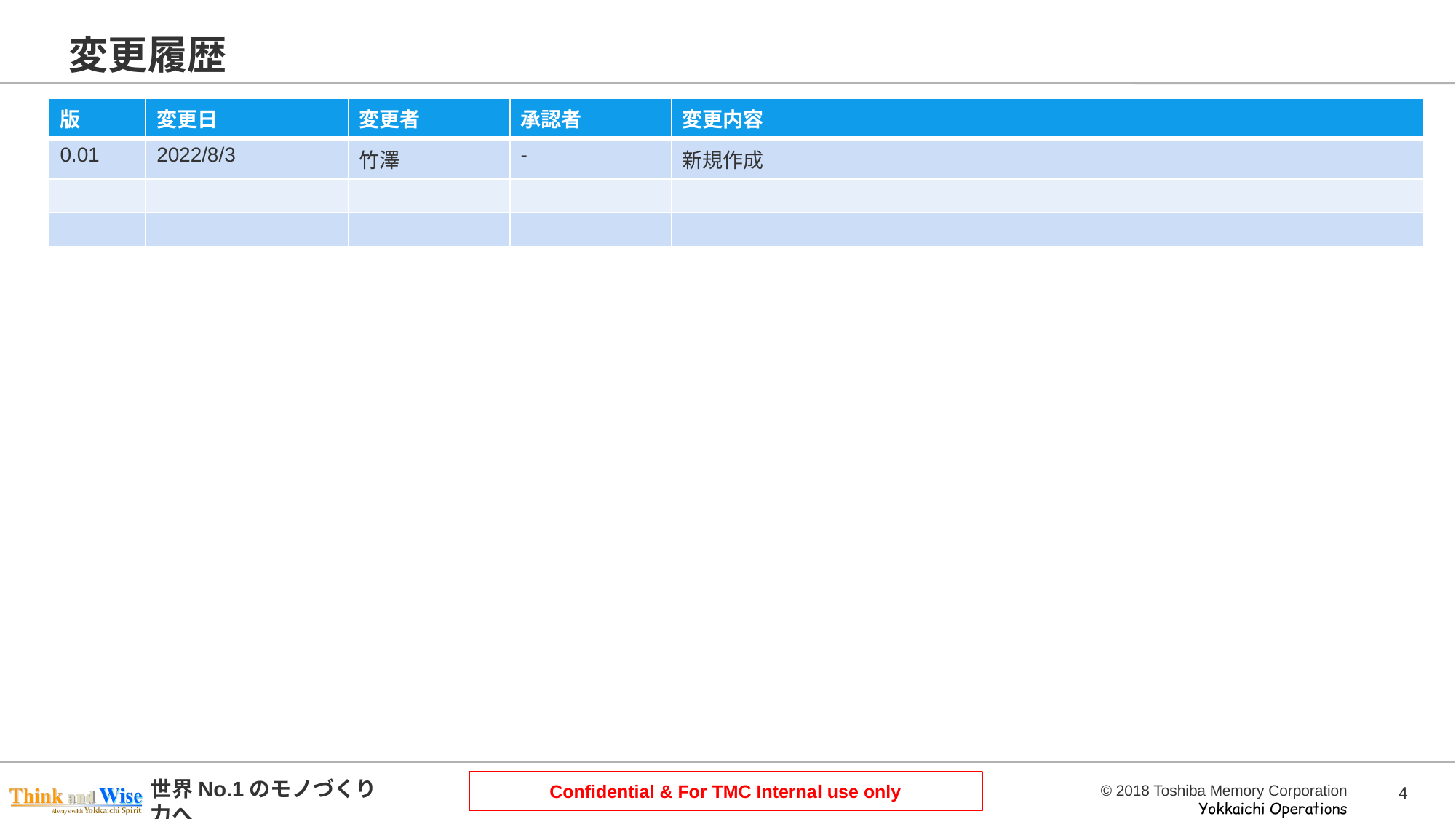

# 変更履歴
| 版 | 変更日 | 変更者 | 承認者 | 変更内容 |
| --- | --- | --- | --- | --- |
| 0.01 | 2022/8/3 | 竹澤 | - | 新規作成 |
|  |  |  |  |  |
|  |  |  |  |  |
4